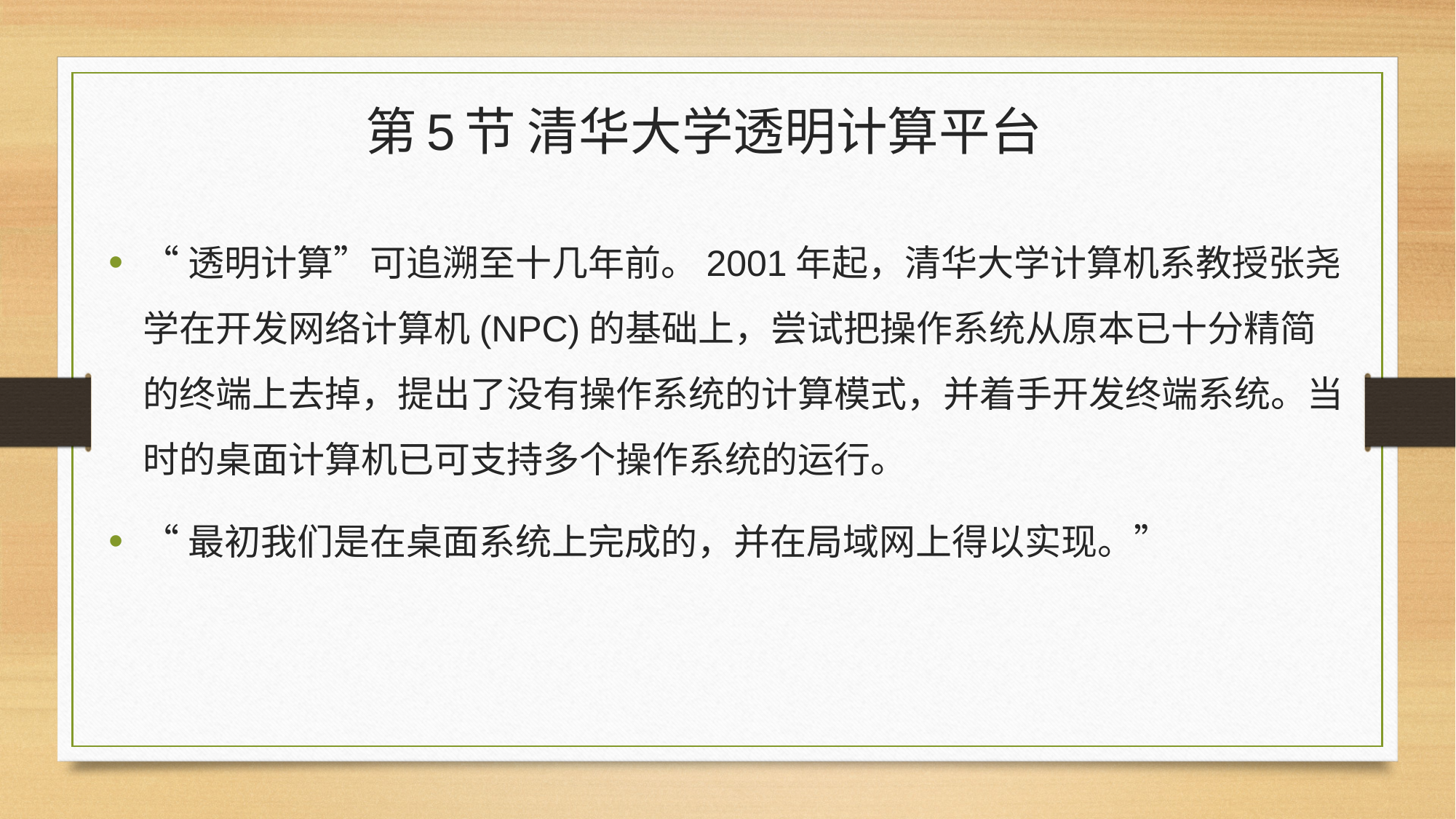

第5节 清华大学透明计算平台
“透明计算”可追溯至十几年前。2001年起，清华大学计算机系教授张尧学在开发网络计算机(NPC)的基础上，尝试把操作系统从原本已十分精简的终端上去掉，提出了没有操作系统的计算模式，并着手开发终端系统。当时的桌面计算机已可支持多个操作系统的运行。
“最初我们是在桌面系统上完成的，并在局域网上得以实现。”